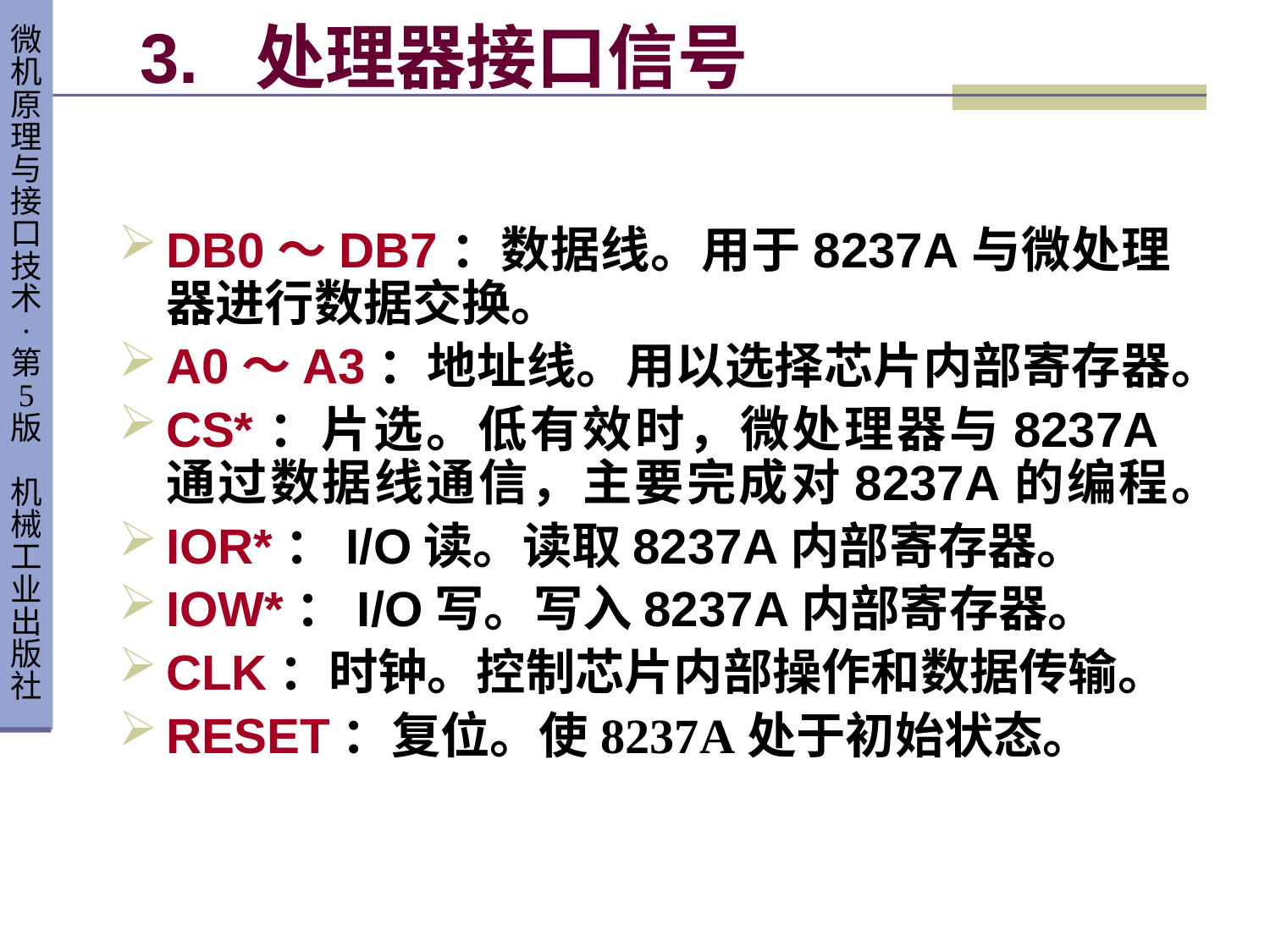

# 3.  处理器接口信号
DB0～DB7：数据线。用于8237A与微处理器进行数据交换。
A0～A3：地址线。用以选择芯片内部寄存器。
CS*：片选。低有效时，微处理器与8237A通过数据线通信，主要完成对8237A的编程。
IOR*：I/O读。读取8237A内部寄存器。
IOW*：I/O写。写入8237A内部寄存器。
CLK：时钟。控制芯片内部操作和数据传输。
RESET：复位。使8237A处于初始状态。